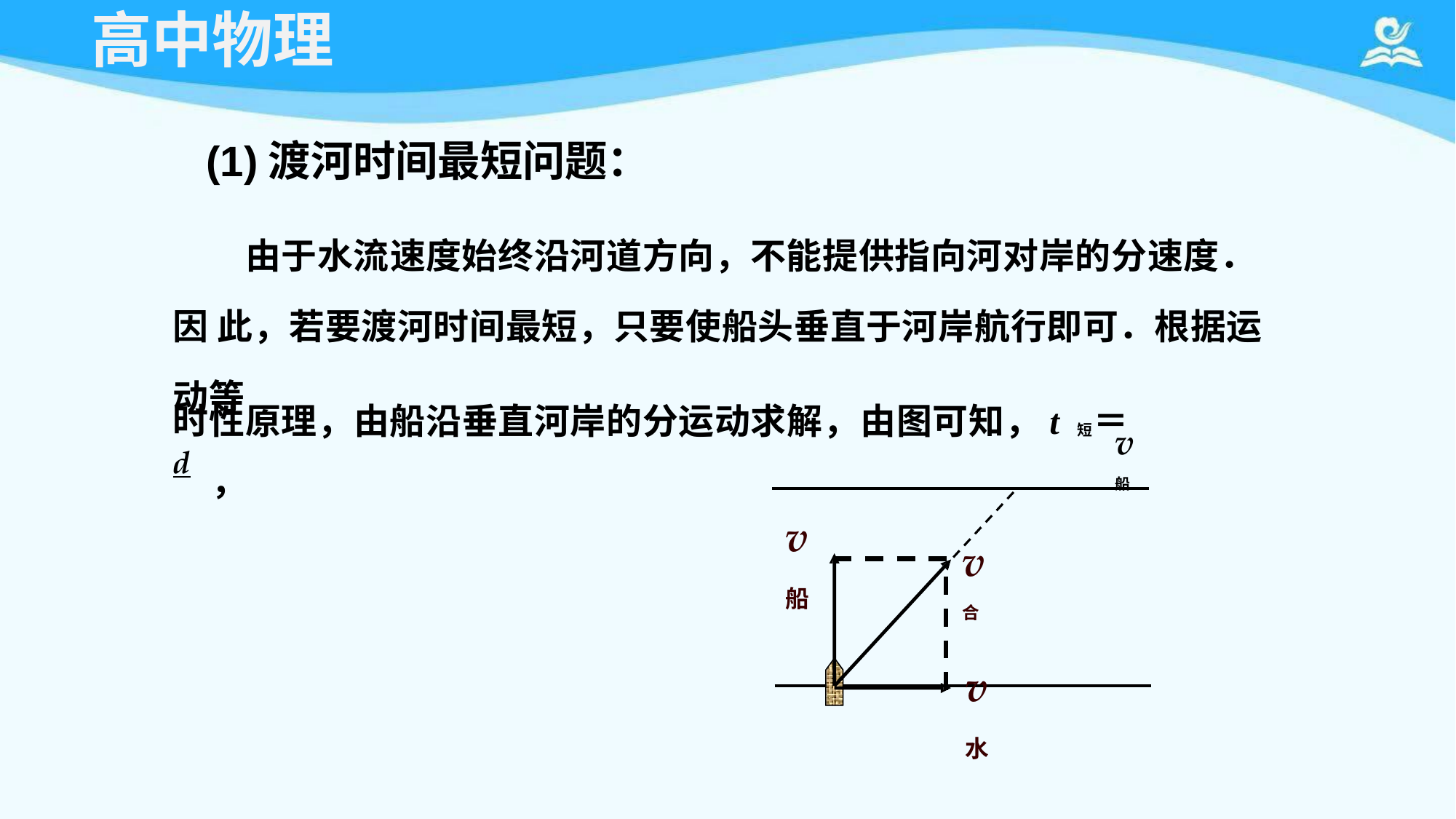

# 高中物理
(1)渡河时间最短问题：
由于水流速度始终沿河道方向，不能提供指向河对岸的分速度．因 此，若要渡河时间最短，只要使船头垂直于河岸航行即可．根据运动等
时性原理，由船沿垂直河岸的分运动求解，由图可知，t 短＝ d ，
v船

v船
v合

v水